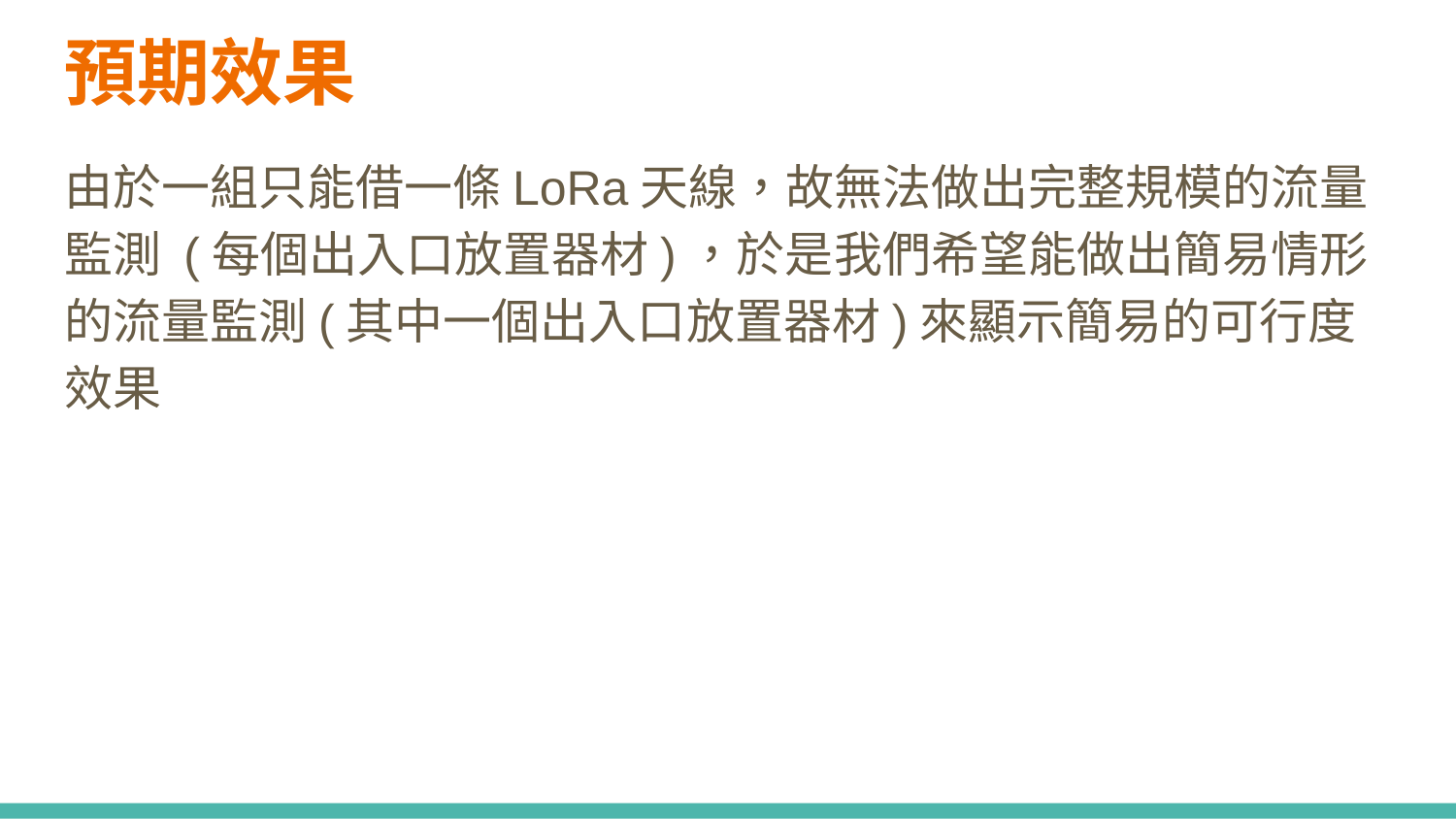

# 預期效果
由於一組只能借一條LoRa天線，故無法做出完整規模的流量監測 (每個出入口放置器材)，於是我們希望能做出簡易情形的流量監測(其中一個出入口放置器材)來顯示簡易的可行度效果